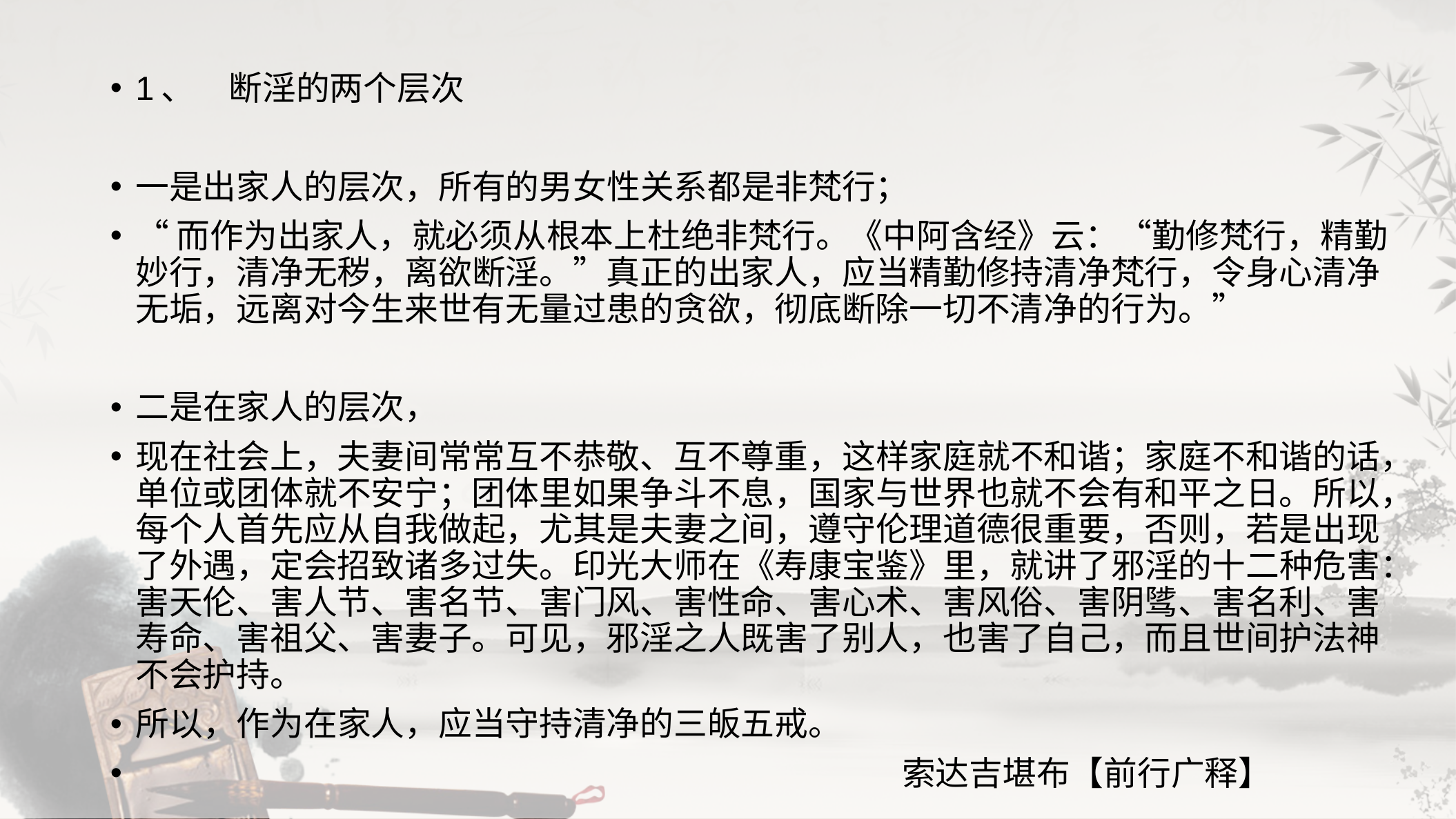

1、	断淫的两个层次

一是出家人的层次，所有的男女性关系都是非梵行；
“而作为出家人，就必须从根本上杜绝非梵行。《中阿含经》云：“勤修梵行，精勤妙行，清净无秽，离欲断淫。”真正的出家人，应当精勤修持清净梵行，令身心清净无垢，远离对今生来世有无量过患的贪欲，彻底断除一切不清净的行为。”

二是在家人的层次，
现在社会上，夫妻间常常互不恭敬、互不尊重，这样家庭就不和谐；家庭不和谐的话，单位或团体就不安宁；团体里如果争斗不息，国家与世界也就不会有和平之日。所以，每个人首先应从自我做起，尤其是夫妻之间，遵守伦理道德很重要，否则，若是出现了外遇，定会招致诸多过失。印光大师在《寿康宝鉴》里，就讲了邪淫的十二种危害：害天伦、害人节、害名节、害门风、害性命、害心术、害风俗、害阴骘、害名利、害寿命、害祖父、害妻子。可见，邪淫之人既害了别人，也害了自己，而且世间护法神不会护持。
所以，作为在家人，应当守持清净的三皈五戒。
                                                                                                    索达吉堪布【前行广释】